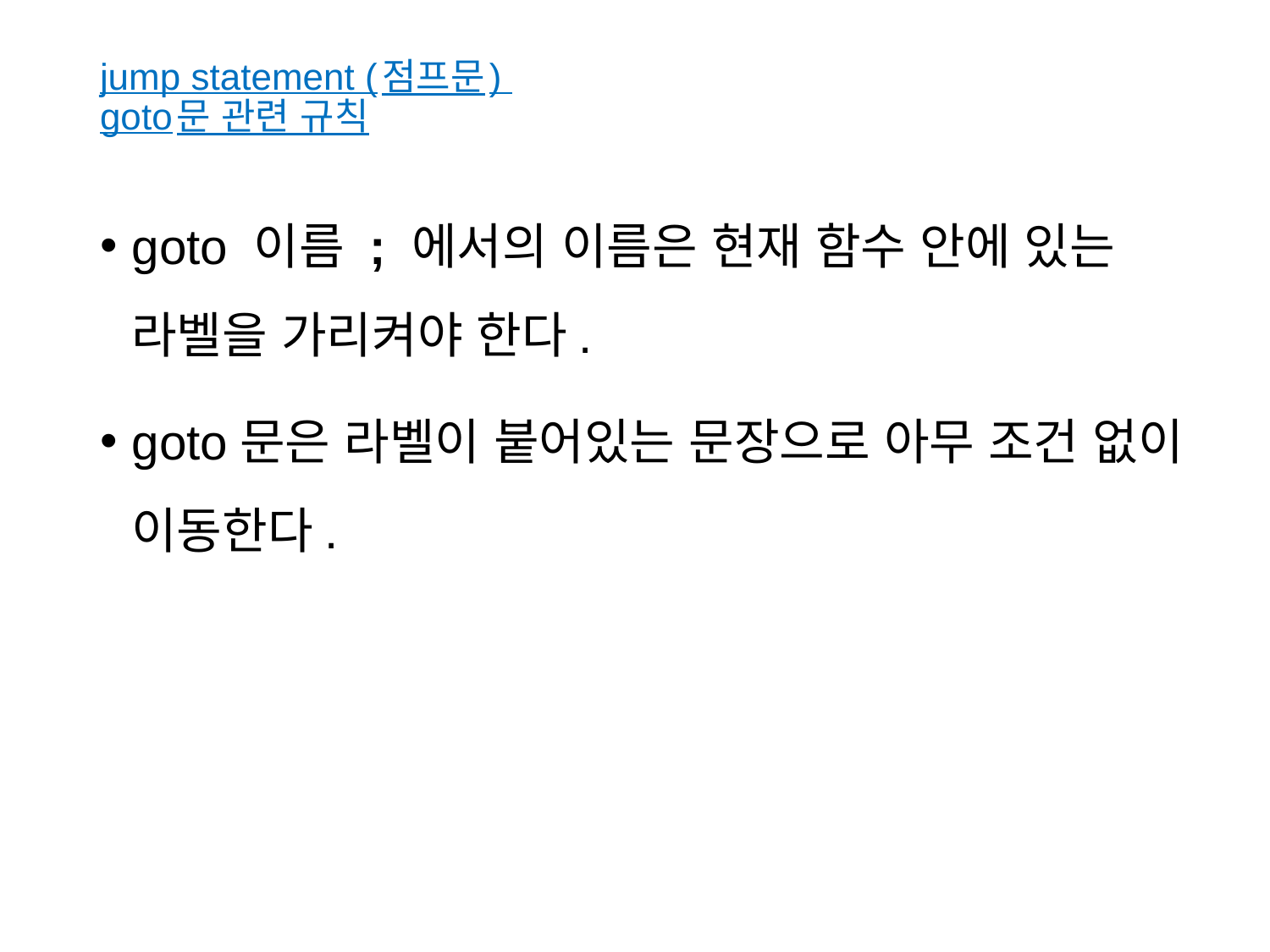

# jump statement (점프문) goto문 관련 규칙
goto 이름 ; 에서의 이름은 현재 함수 안에 있는 라벨을 가리켜야 한다.
goto문은 라벨이 붙어있는 문장으로 아무 조건 없이 이동한다.